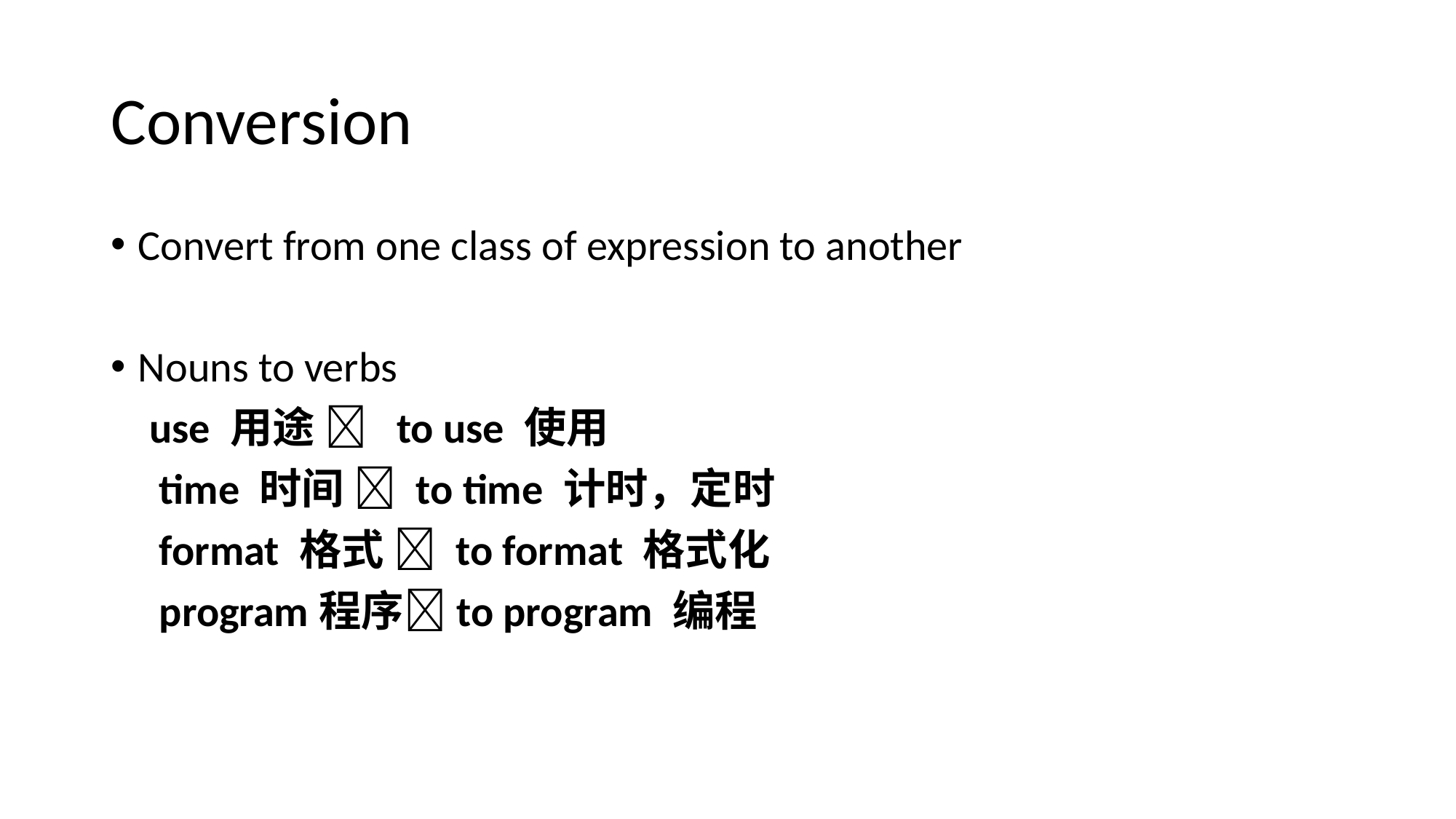

# Conversion
Convert from one class of expression to another

Nouns to verbs
    use 用途 →  to use 使用
     time 时间 → to time 计时，定时
     format 格式 → to format 格式化
     program程序→to program 编程